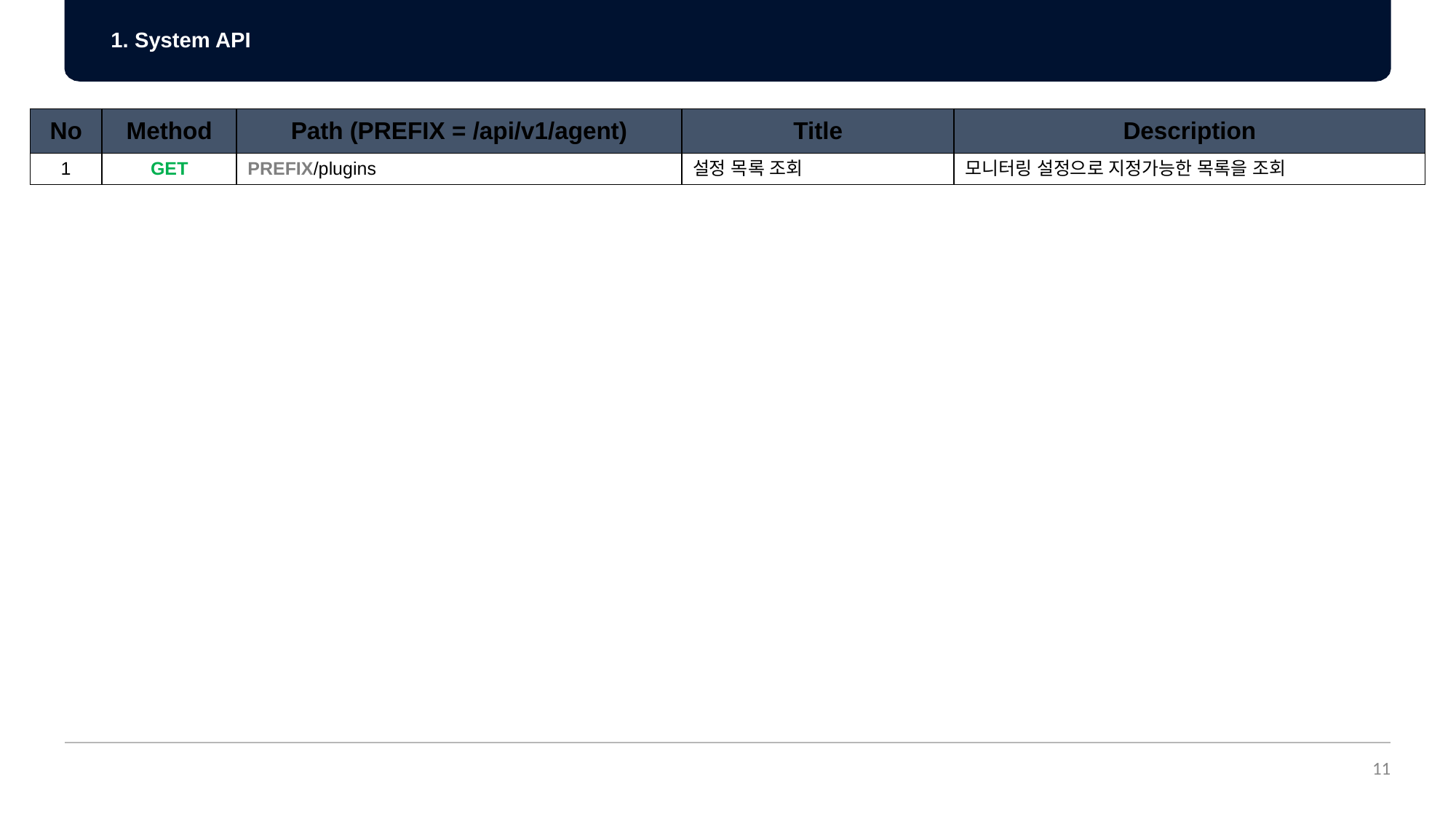

# 1. System API
| No | Method | Path (PREFIX = /api/v1/agent) | Title | Description |
| --- | --- | --- | --- | --- |
| 1 | GET | PREFIX/plugins | 설정 목록 조회 | 모니터링 설정으로 지정가능한 목록을 조회 |